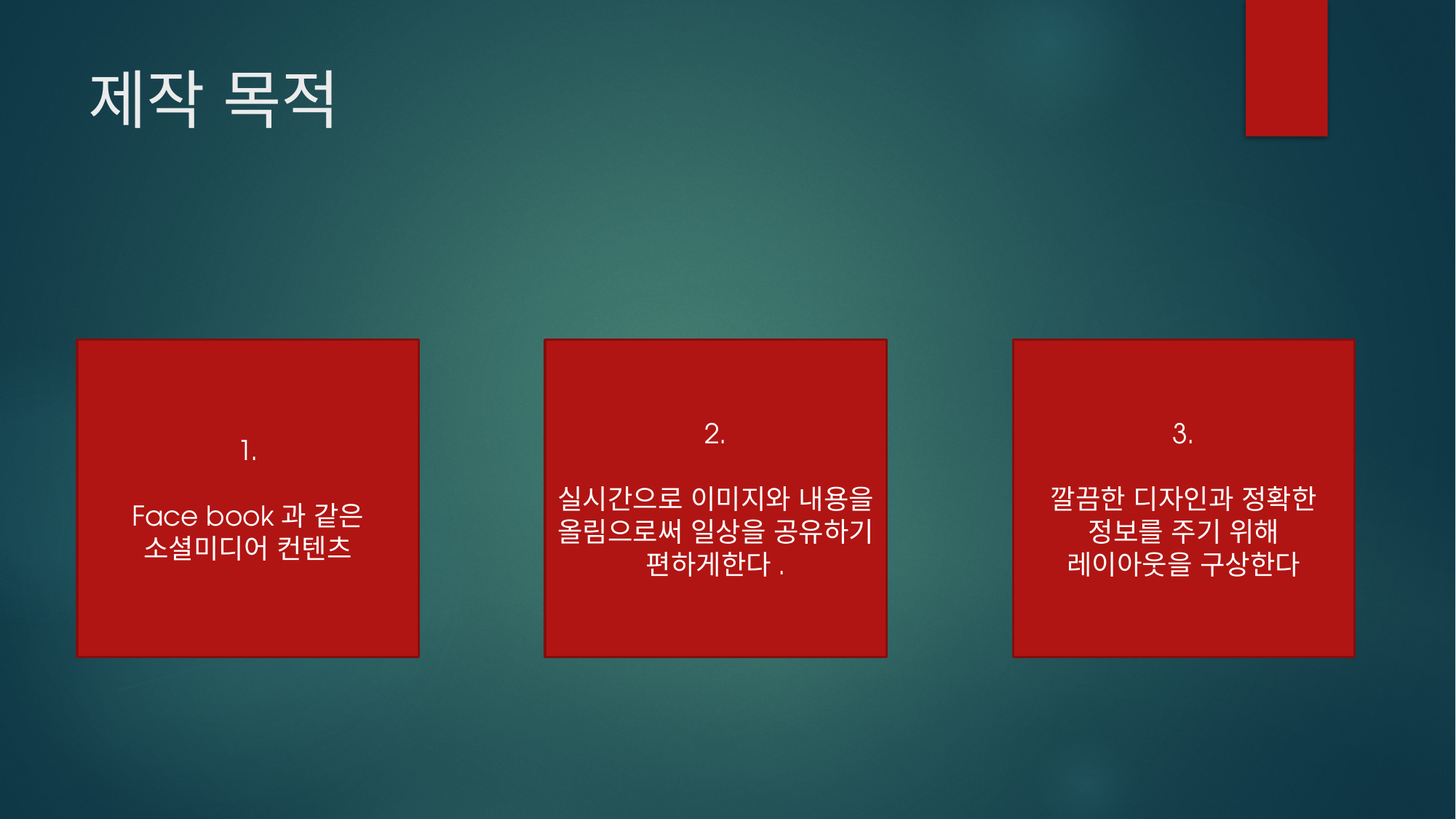

# 제작 목적
1.

Face book과 같은 소셜미디어 컨텐츠
2.

실시간으로 이미지와 내용을 올림으로써 일상을 공유하기 편하게한다.
3.

깔끔한 디자인과 정확한 정보를 주기 위해 레이아웃을 구상한다